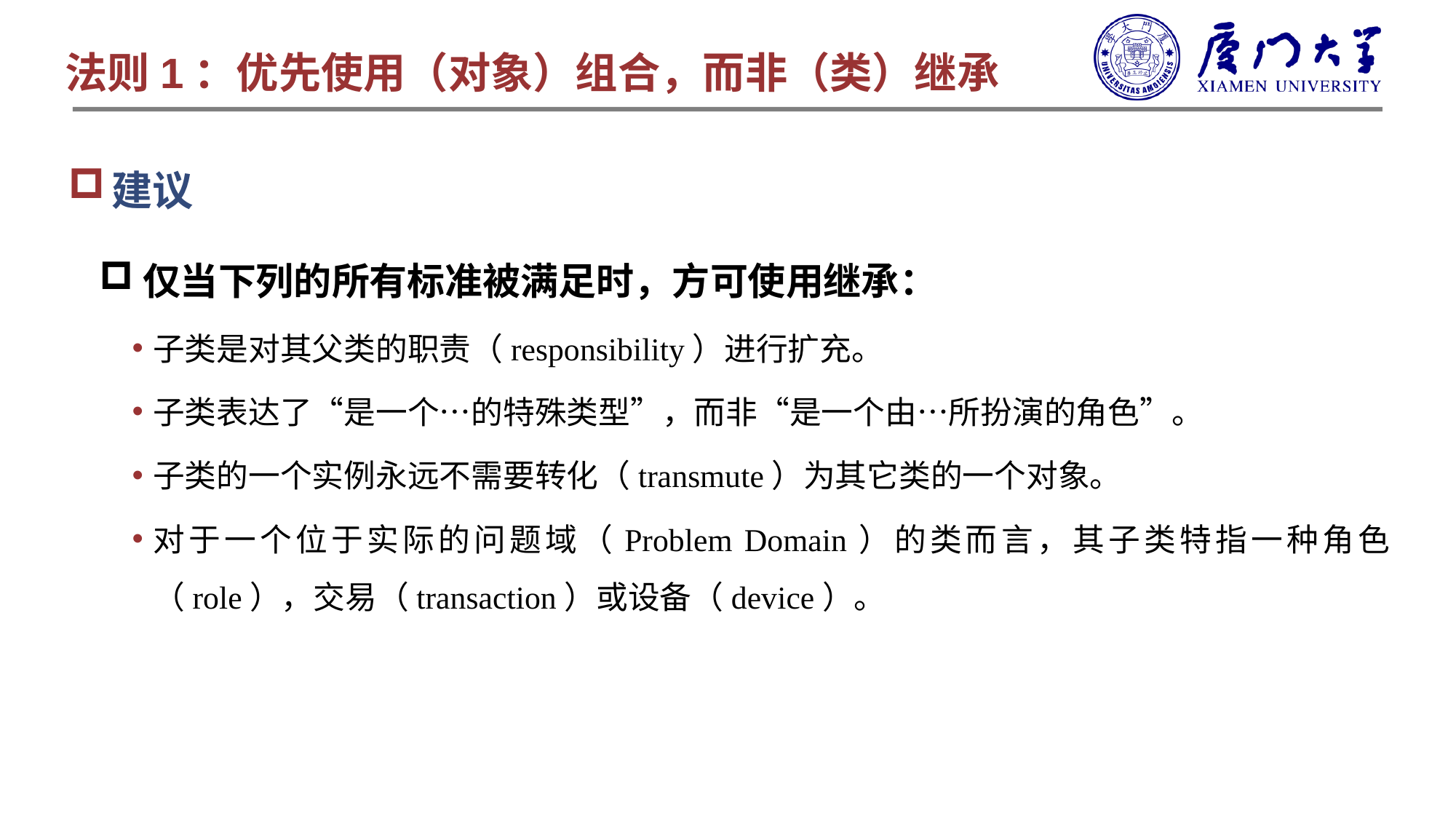

法则1：优先使用（对象）组合，而非（类）继承
建议
仅当下列的所有标准被满足时，方可使用继承：
子类是对其父类的职责（responsibility）进行扩充。
子类表达了“是一个…的特殊类型”，而非“是一个由…所扮演的角色”。
子类的一个实例永远不需要转化（transmute）为其它类的一个对象。
对于一个位于实际的问题域（Problem Domain）的类而言，其子类特指一种角色（role），交易（transaction）或设备（device）。